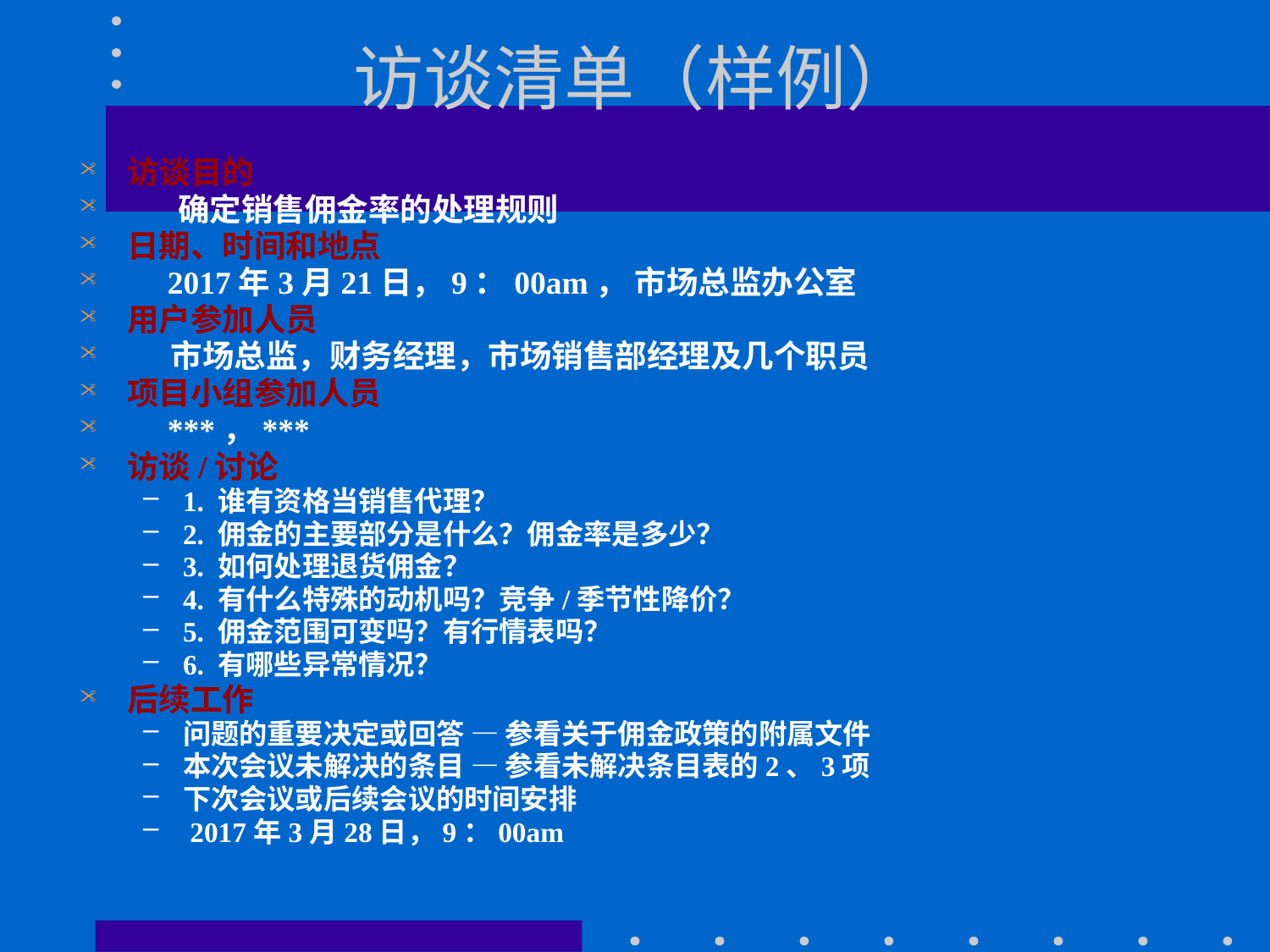

# 访谈清单（样例）
访谈目的
      确定销售佣金率的处理规则
日期、时间和地点
     2017年3月21日，9：00am， 市场总监办公室
用户参加人员
     市场总监，财务经理，市场销售部经理及几个职员
项目小组参加人员
     ***，***
访谈/讨论
1. 谁有资格当销售代理？
2. 佣金的主要部分是什么？佣金率是多少？
3. 如何处理退货佣金？
4. 有什么特殊的动机吗？竞争/季节性降价？
5. 佣金范围可变吗？有行情表吗？
6. 有哪些异常情况？
后续工作
问题的重要决定或回答 — 参看关于佣金政策的附属文件
本次会议未解决的条目 — 参看未解决条目表的2、3项
下次会议或后续会议的时间安排
 2017年3月28日，9：00am